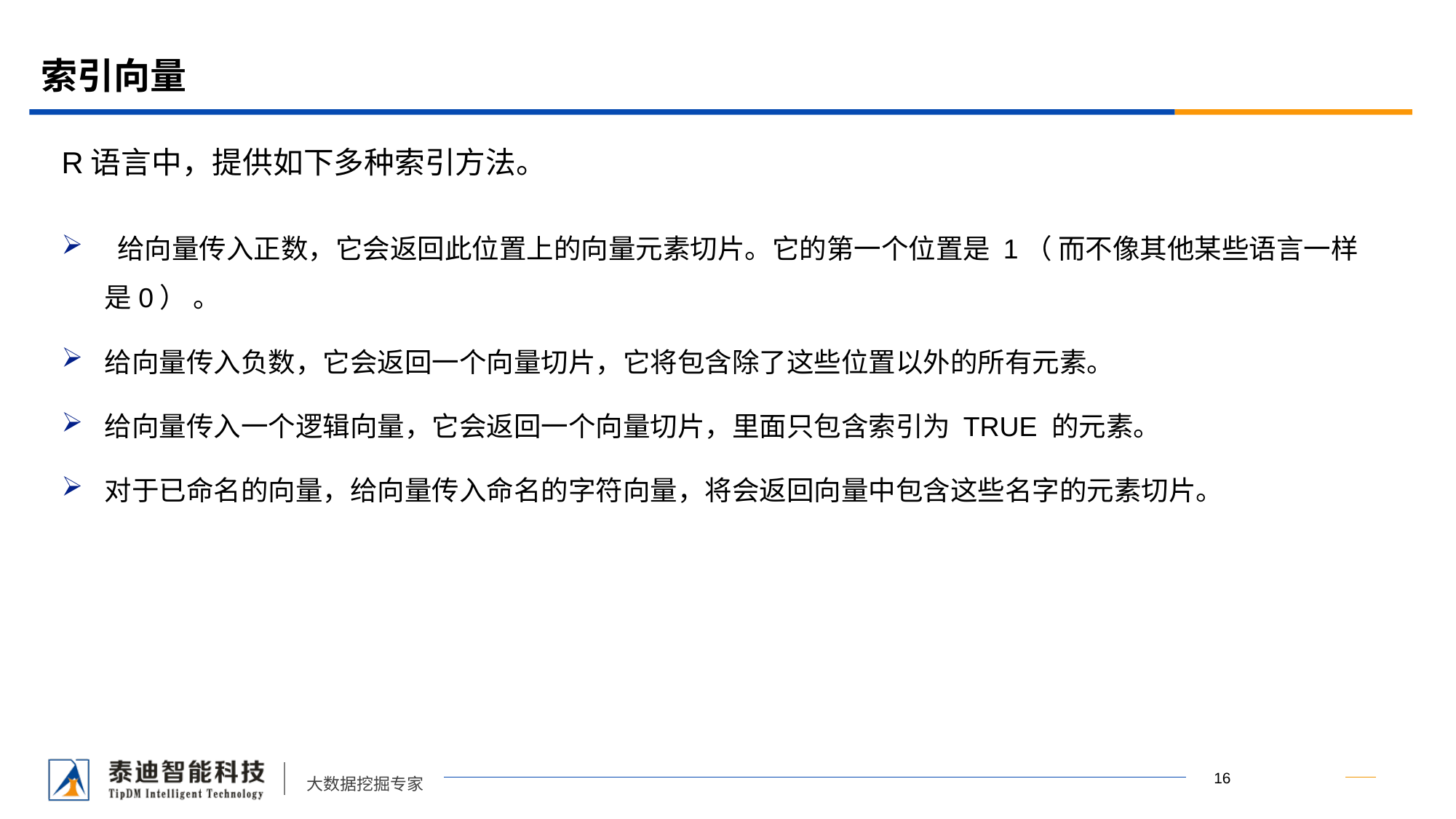

# 索引向量
R语言中，提供如下多种索引方法。
 给向量传入正数，它会返回此位置上的向量元素切片。它的第一个位置是 1（ 而不像其他某些语言一样是0） 。
给向量传入负数，它会返回一个向量切片，它将包含除了这些位置以外的所有元素。
给向量传入一个逻辑向量，它会返回一个向量切片，里面只包含索引为 TRUE 的元素。
对于已命名的向量，给向量传入命名的字符向量，将会返回向量中包含这些名字的元素切片。